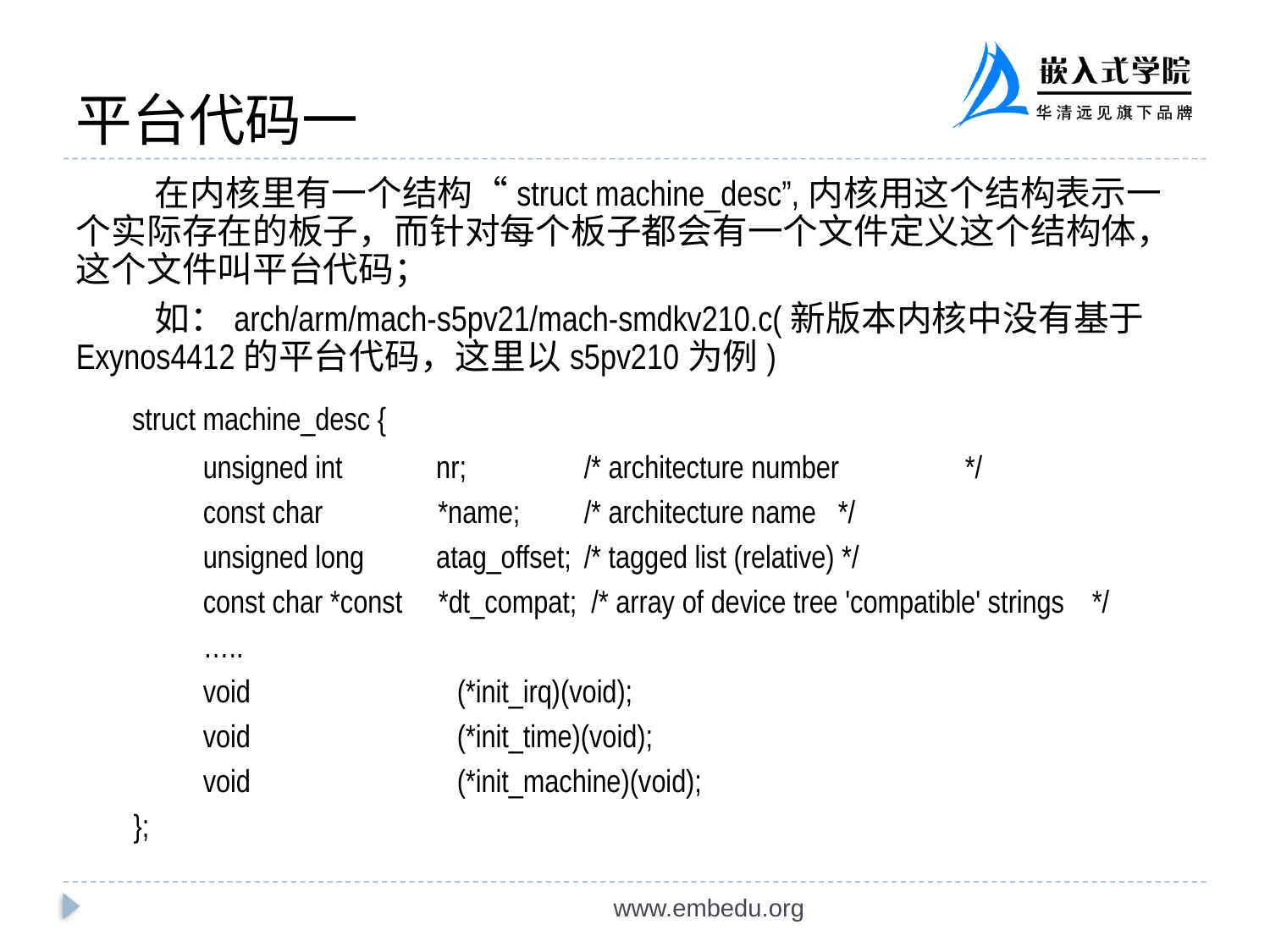

# 平台代码一
         在内核里有一个结构“struct machine_desc”,内核用这个结构表示一个实际存在的板子，而针对每个板子都会有一个文件定义这个结构体，这个文件叫平台代码；
         如：arch/arm/mach-s5pv21/mach-smdkv210.c(新版本内核中没有基于Exynos4412的平台代码，这里以s5pv210为例)
     struct machine_desc {
	unsigned int             nr;	/* architecture number	*/
	const char	               *name;	/* architecture name	*/
	unsigned long          atag_offset;	/* tagged list (relative) */
	const char *const     *dt_compat;  /* array of device tree 'compatible' strings	*/
	…..
	void		(*init_irq)(void);
	void		(*init_time)(void);
	void		(*init_machine)(void);
        };

www.embedu.org